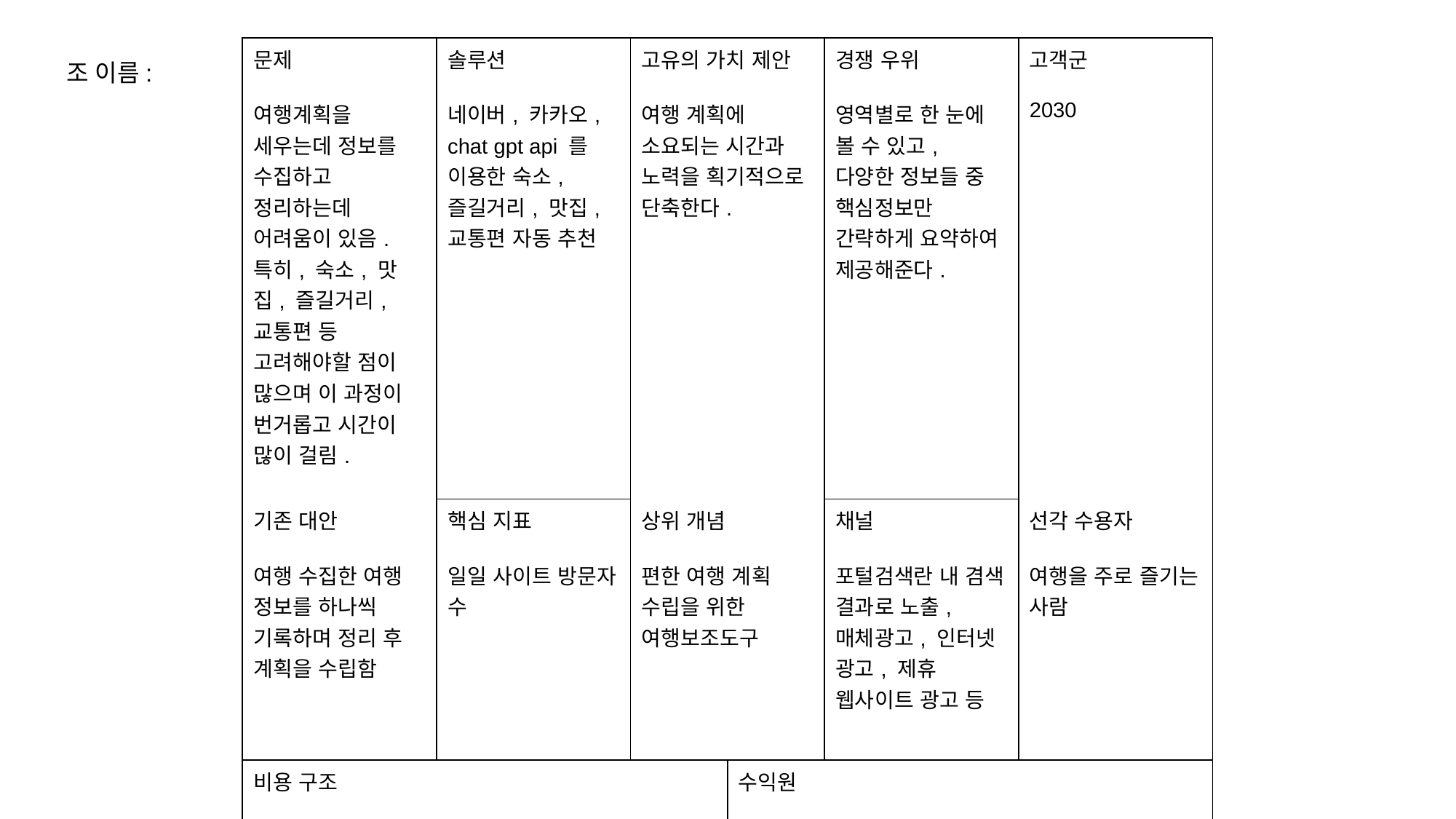

조 이름:
| 문제 여행계획을 세우는데 정보를 수집하고 정리하는데 어려움이 있음. 특히, 숙소, 맛집, 즐길거리, 교통편 등 고려해야할 점이 많으며 이 과정이 번거롭고 시간이 많이 걸림. | 솔루션 네이버, 카카오, chat gpt api 를 이용한 숙소, 즐길거리, 맛집, 교통편 자동 추천 | 고유의 가치 제안 여행 계획에 소요되는 시간과 노력을 획기적으로 단축한다. |  | 경쟁 우위 영역별로 한 눈에 볼 수 있고, 다양한 정보들 중 핵심정보만 간략하게 요약하여 제공해준다. | 고객군 2030 |
| --- | --- | --- | --- | --- | --- |
| 기존 대안 여행 수집한 여행 정보를 하나씩 기록하며 정리 후 계획을 수립함 | 핵심 지표 일일 사이트 방문자 수 | 상위 개념 편한 여행 계획 수립을 위한 여행보조도구 |  | 채널 포털검색란 내 겸색 결과로 노출, 매체광고, 인터넷 광고, 제휴 웹사이트 광고 등 | 선각 수용자 여행을 주로 즐기는 사람 |
| 비용 구조 Api 사용 요금, 서버 유지 비용 |  |  | 수익원 배너 광고, 팝업 광고 등 |  |  |